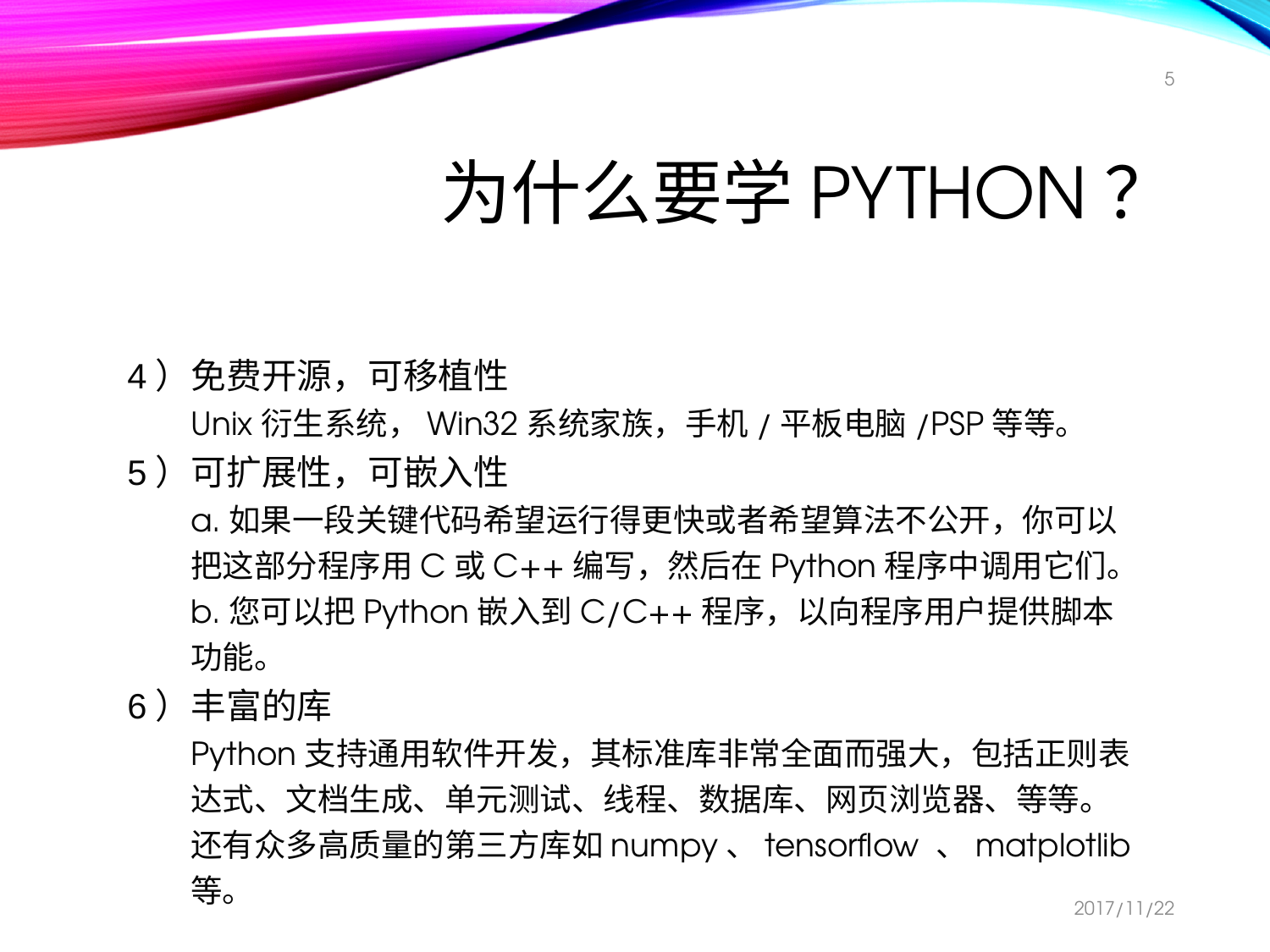

5
# 为什么要学Python？
4）免费开源，可移植性
Unix衍生系统，Win32系统家族，手机/平板电脑/PSP等等。
5）可扩展性，可嵌入性
a.如果一段关键代码希望运行得更快或者希望算法不公开，你可以把这部分程序用C或C++编写，然后在Python程序中调用它们。
b.您可以把Python嵌入到C/C++程序，以向程序用户提供脚本功能。
6）丰富的库
Python支持通用软件开发，其标准库非常全面而强大，包括正则表达式、文档生成、单元测试、线程、数据库、网页浏览器、等等。
还有众多高质量的第三方库如numpy、tensorflow 、matplotlib等。
2017/11/22